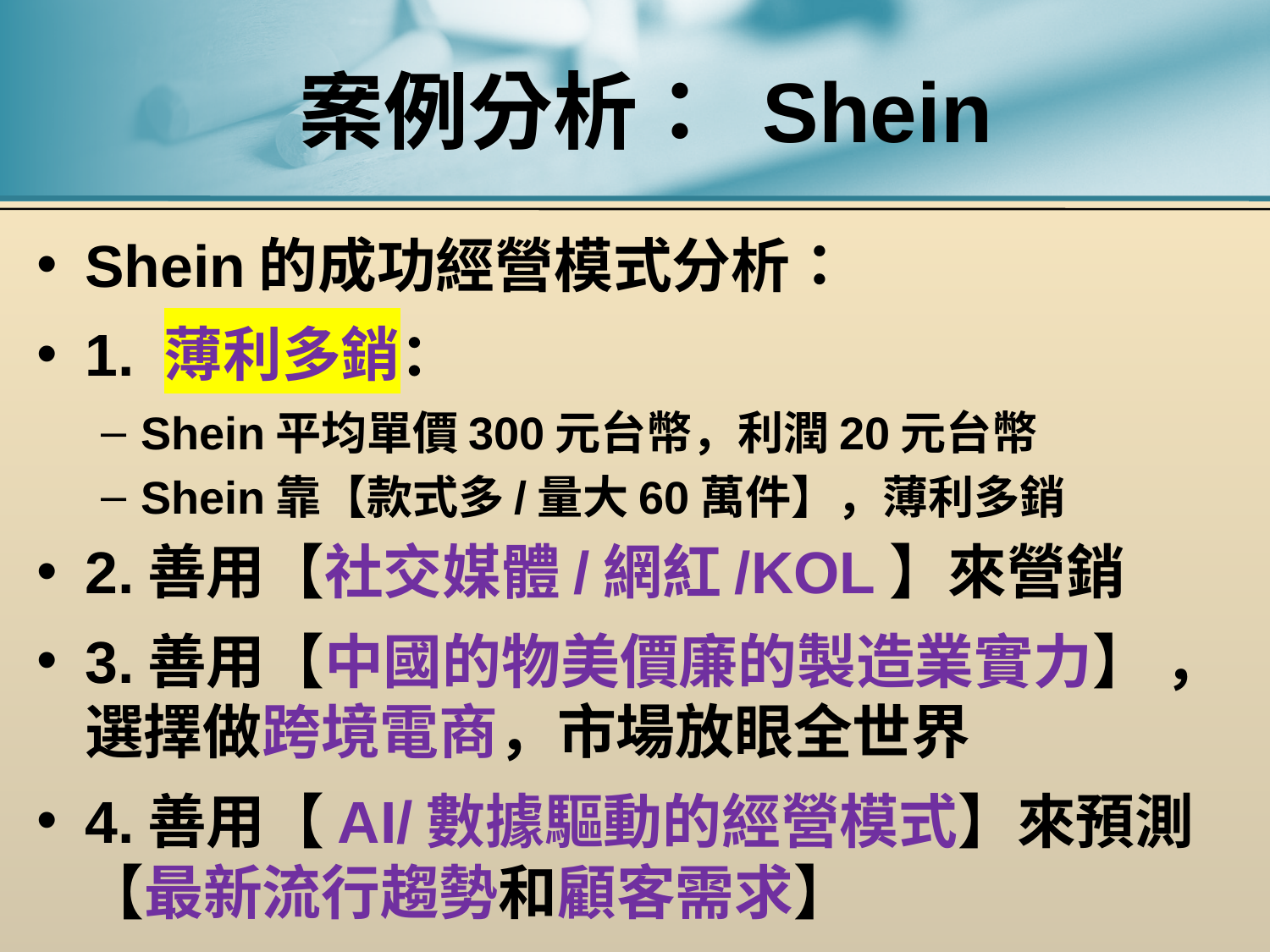

# 案例分析： Shein
Shein的成功經營模式分析：
1. 薄利多銷：
Shein平均單價300元台幣，利潤20元台幣
Shein靠【款式多/量大60萬件】，薄利多銷
2.善用【社交媒體/網紅/KOL】來營銷
3.善用【中國的物美價廉的製造業實力】 ，選擇做跨境電商，市場放眼全世界
4.善用【AI/數據驅動的經營模式】來預測【最新流行趨勢和顧客需求】